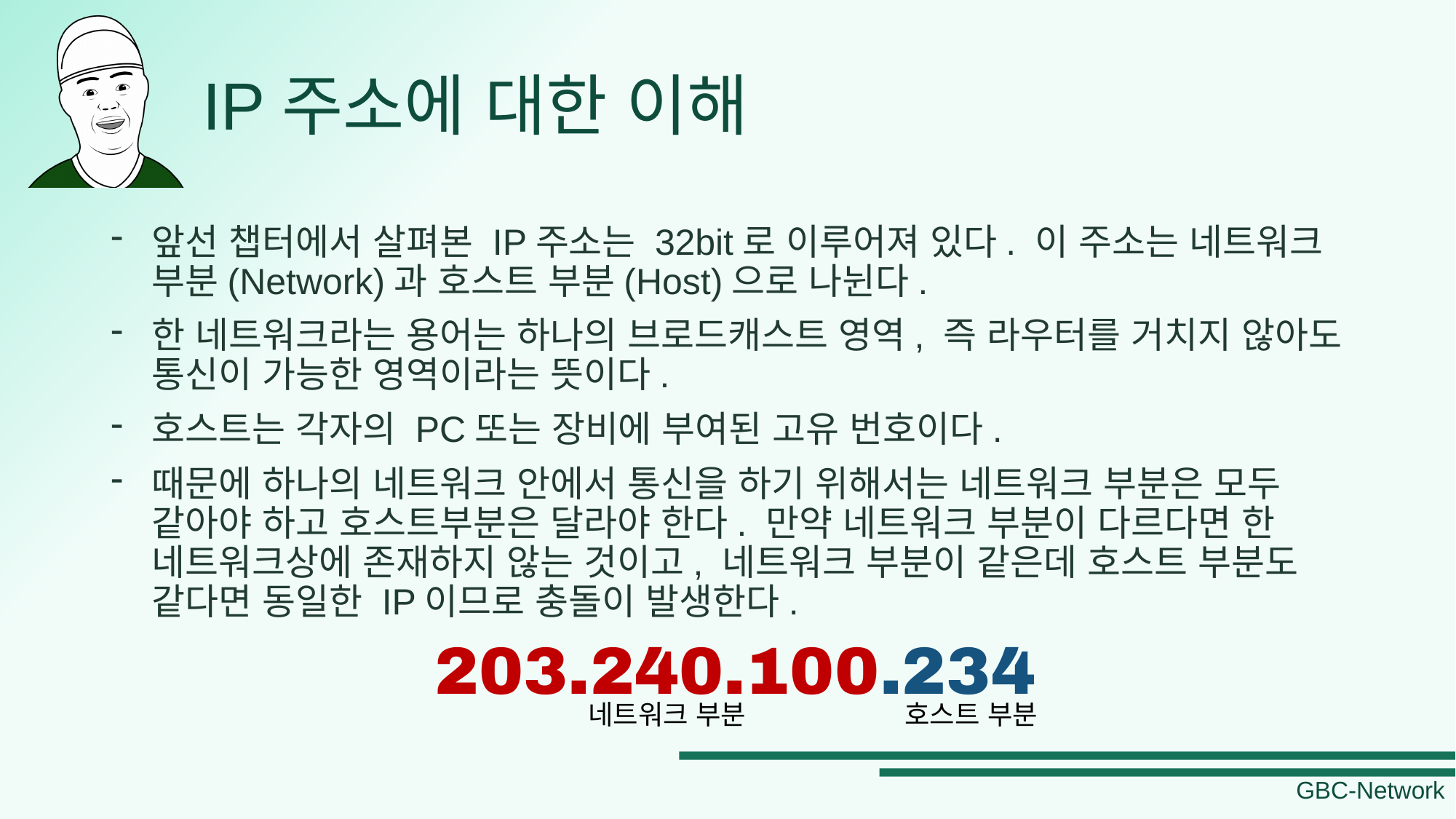

# IP주소에 대한 이해
앞선 챕터에서 살펴본 IP주소는 32bit로 이루어져 있다. 이 주소는 네트워크 부분(Network)과 호스트 부분(Host)으로 나뉜다.
한 네트워크라는 용어는 하나의 브로드캐스트 영역, 즉 라우터를 거치지 않아도 통신이 가능한 영역이라는 뜻이다.
호스트는 각자의 PC또는 장비에 부여된 고유 번호이다.
때문에 하나의 네트워크 안에서 통신을 하기 위해서는 네트워크 부분은 모두 같아야 하고 호스트부분은 달라야 한다. 만약 네트워크 부분이 다르다면 한 네트워크상에 존재하지 않는 것이고, 네트워크 부분이 같은데 호스트 부분도 같다면 동일한 IP이므로 충돌이 발생한다.
203.240.100.234
네트워크 부분
호스트 부분